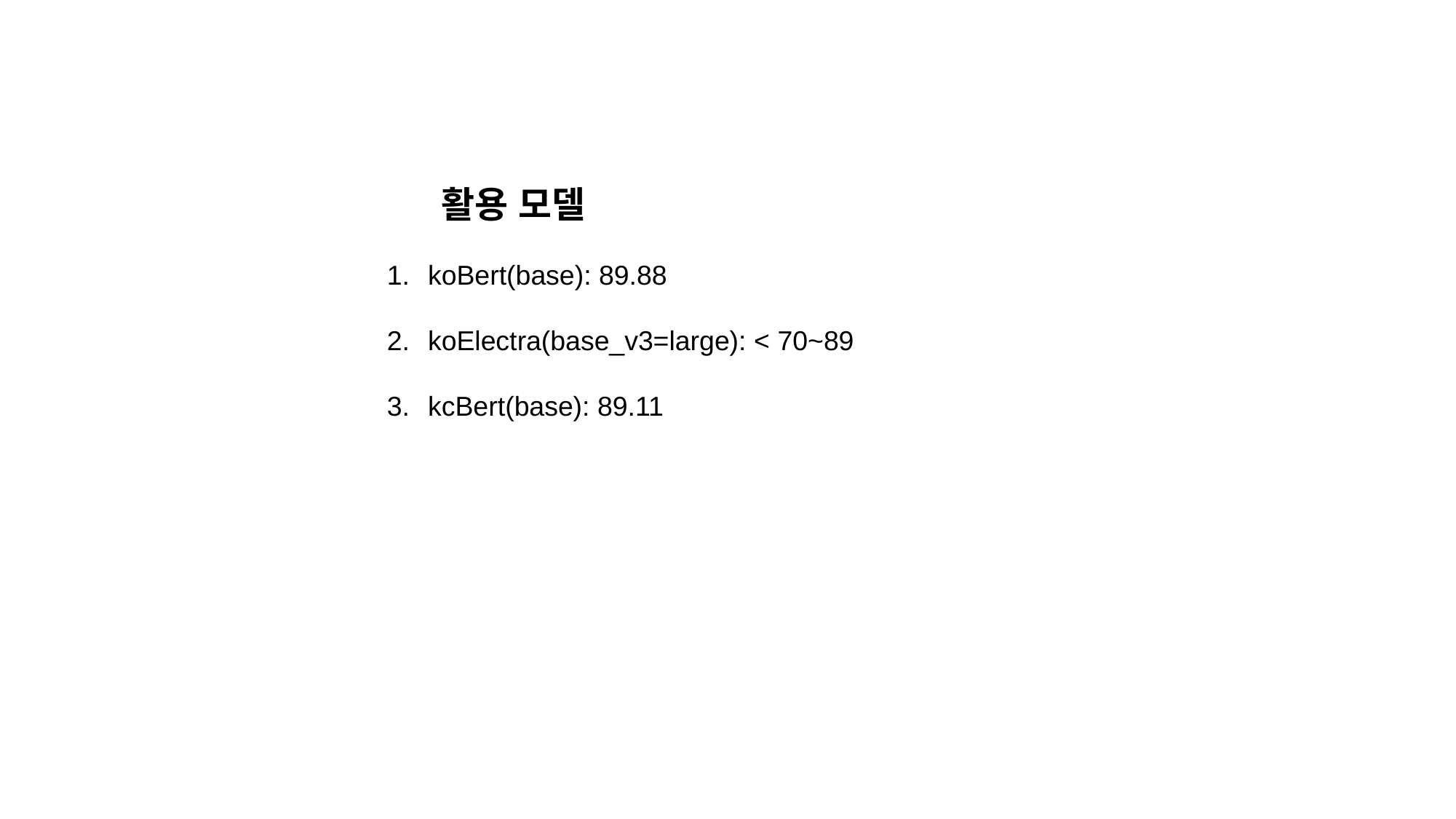

활용 모델

koBert(base): 89.88

koElectra(base_v3=large): < 70~89

kcBert(base): 89.11